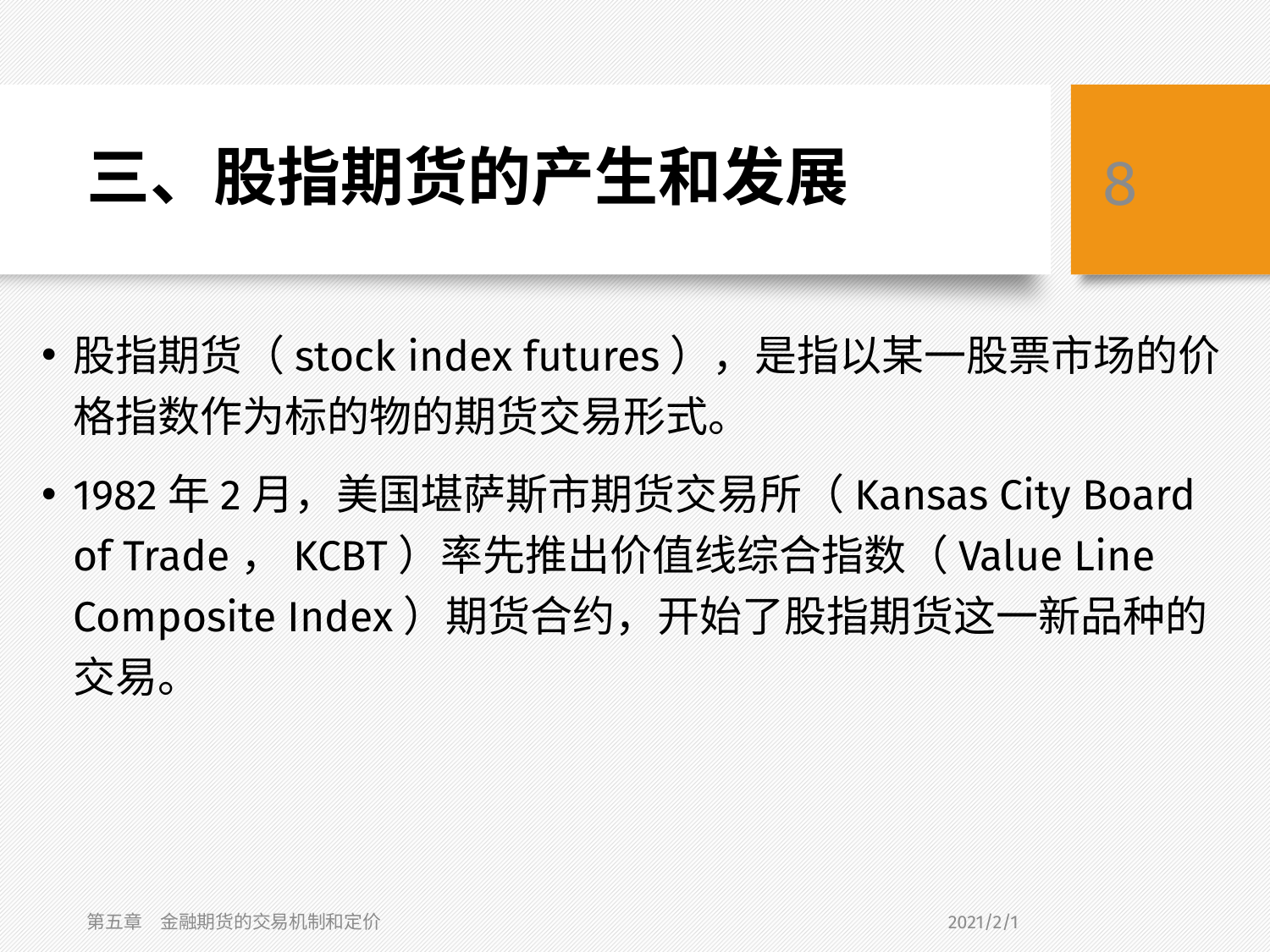

# 三、股指期货的产生和发展
8
股指期货（stock index futures），是指以某一股票市场的价格指数作为标的物的期货交易形式。
1982年2月，美国堪萨斯市期货交易所（Kansas City Board of Trade，KCBT）率先推出价值线综合指数（Value Line Composite Index）期货合约，开始了股指期货这一新品种的交易。
2021/2/1
第五章　金融期货的交易机制和定价